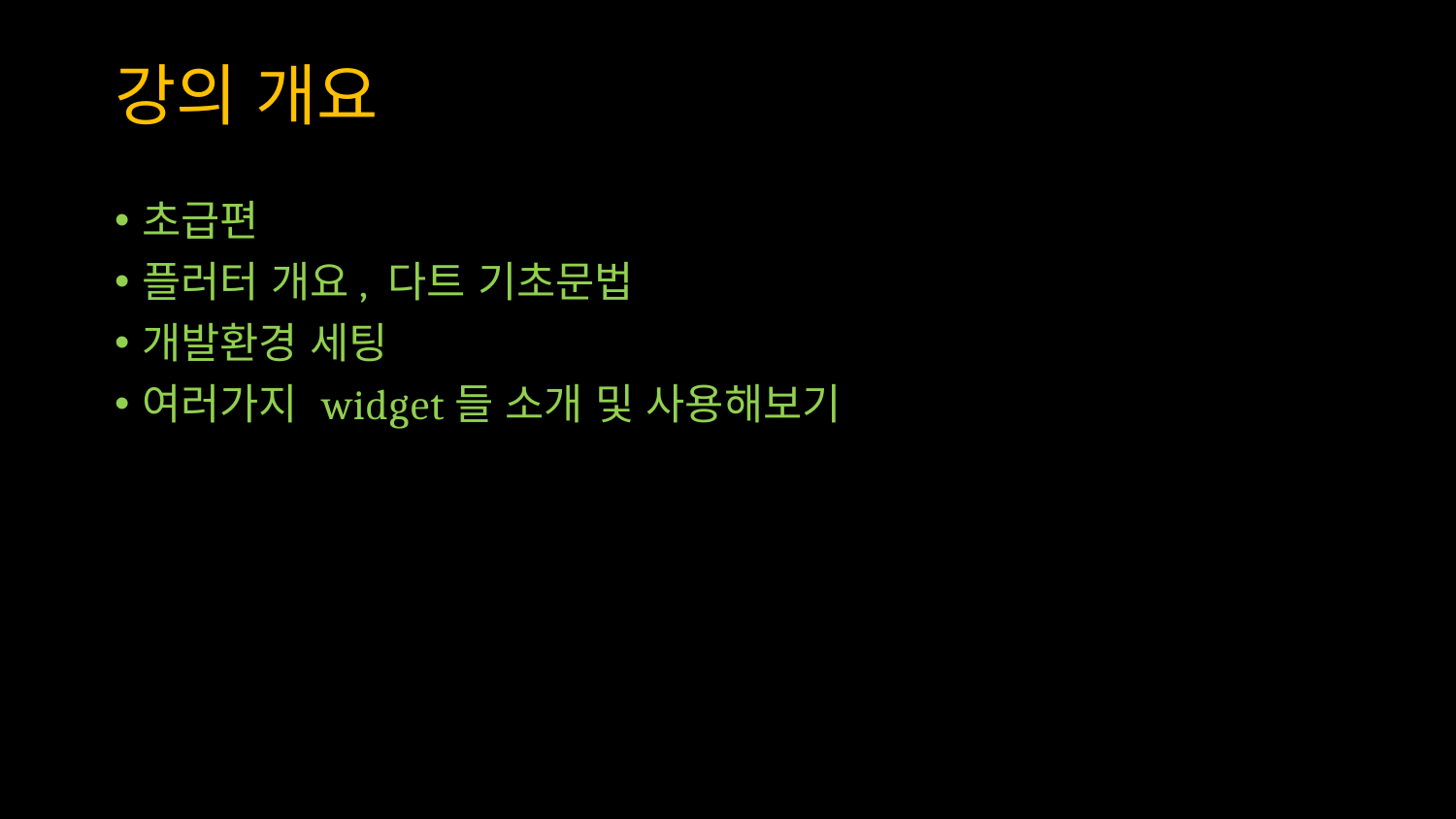

# 강의 개요
초급편
플러터 개요, 다트 기초문법
개발환경 세팅
여러가지 widget들 소개 및 사용해보기